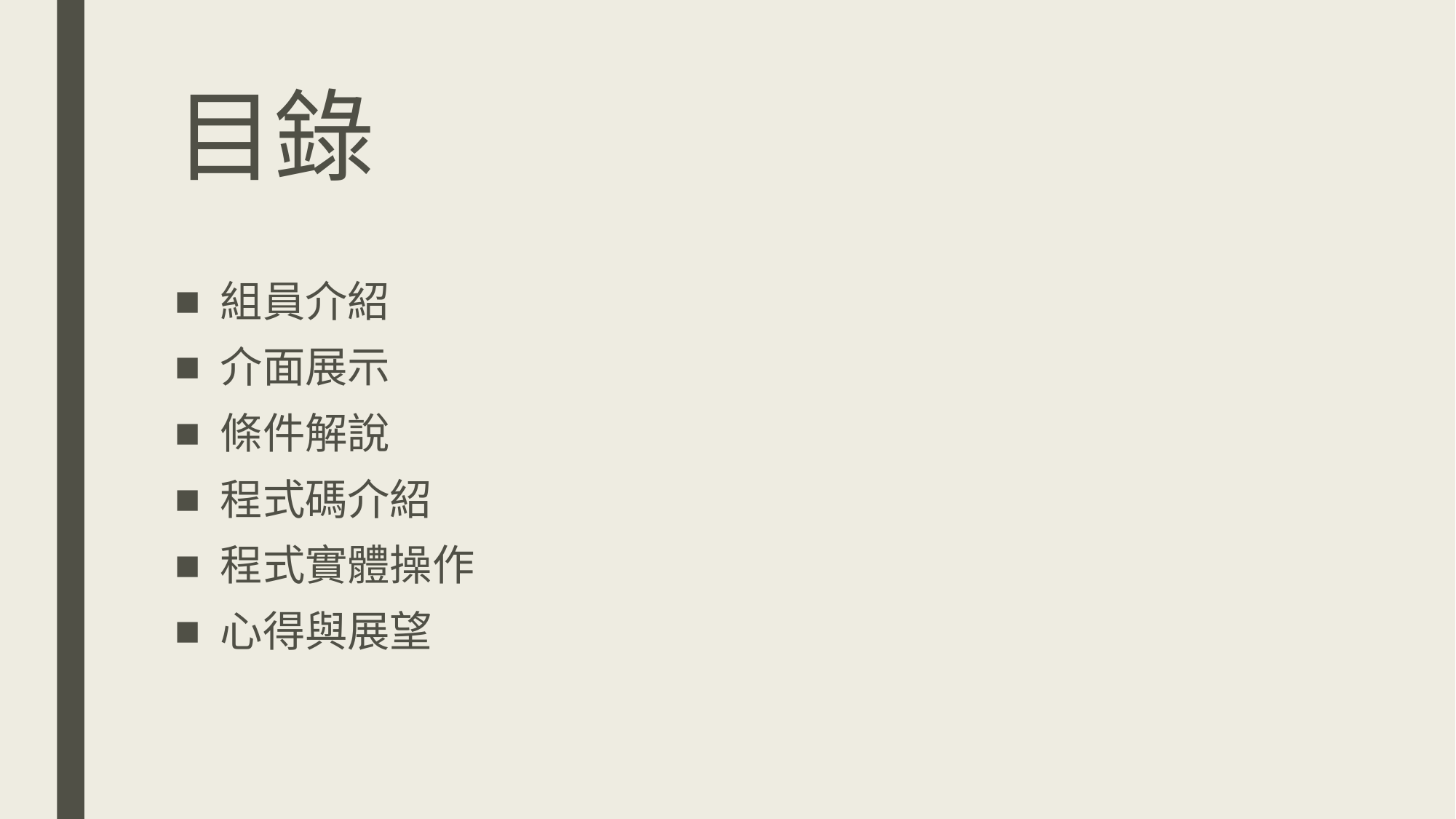

# 目錄
組員介紹
介面展示
條件解說
程式碼介紹
程式實體操作
心得與展望